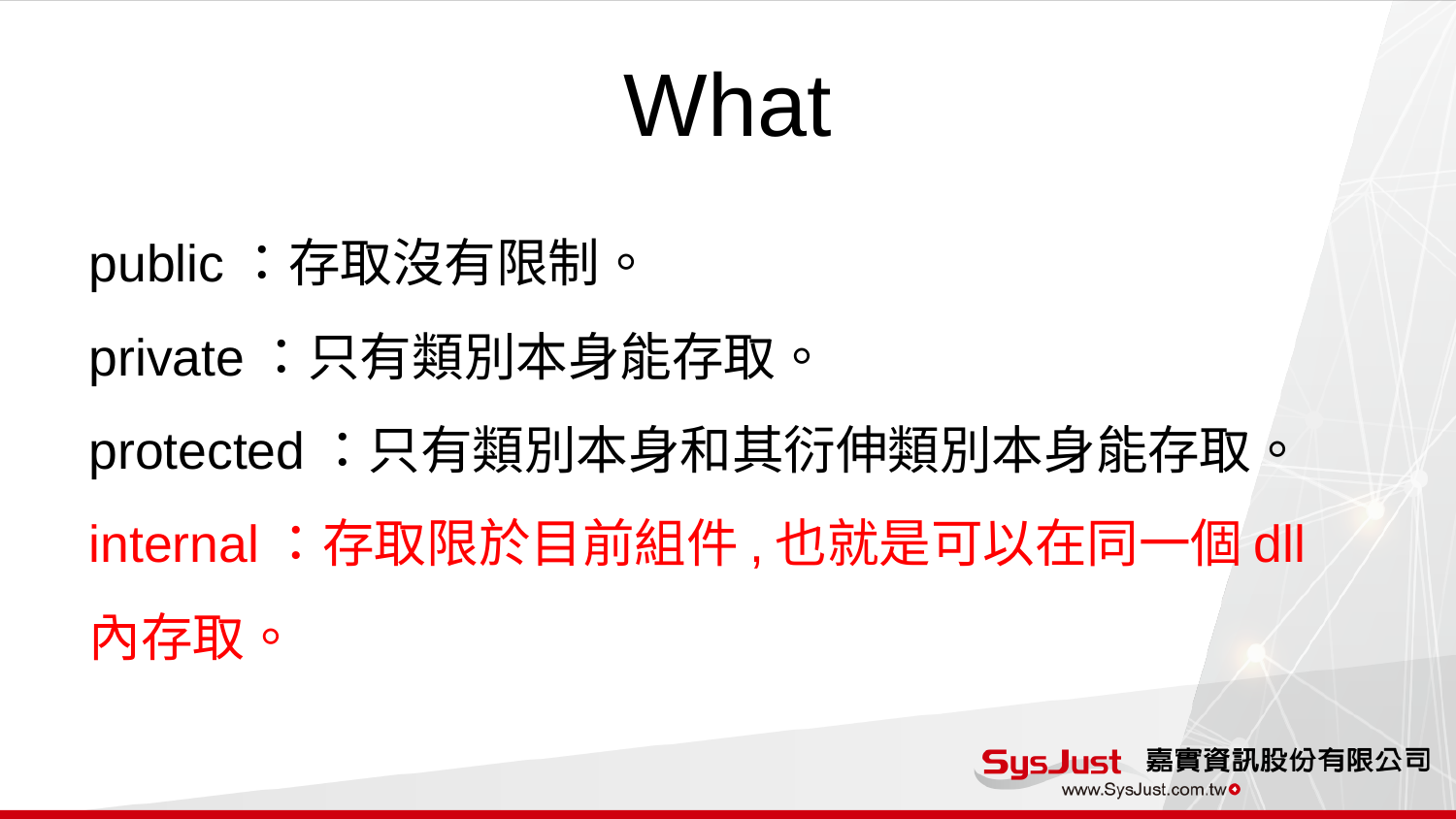

# What
public：存取沒有限制。
private：只有類別本身能存取。
protected：只有類別本身和其衍伸類別本身能存取。
internal：存取限於目前組件,也就是可以在同一個dll內存取。